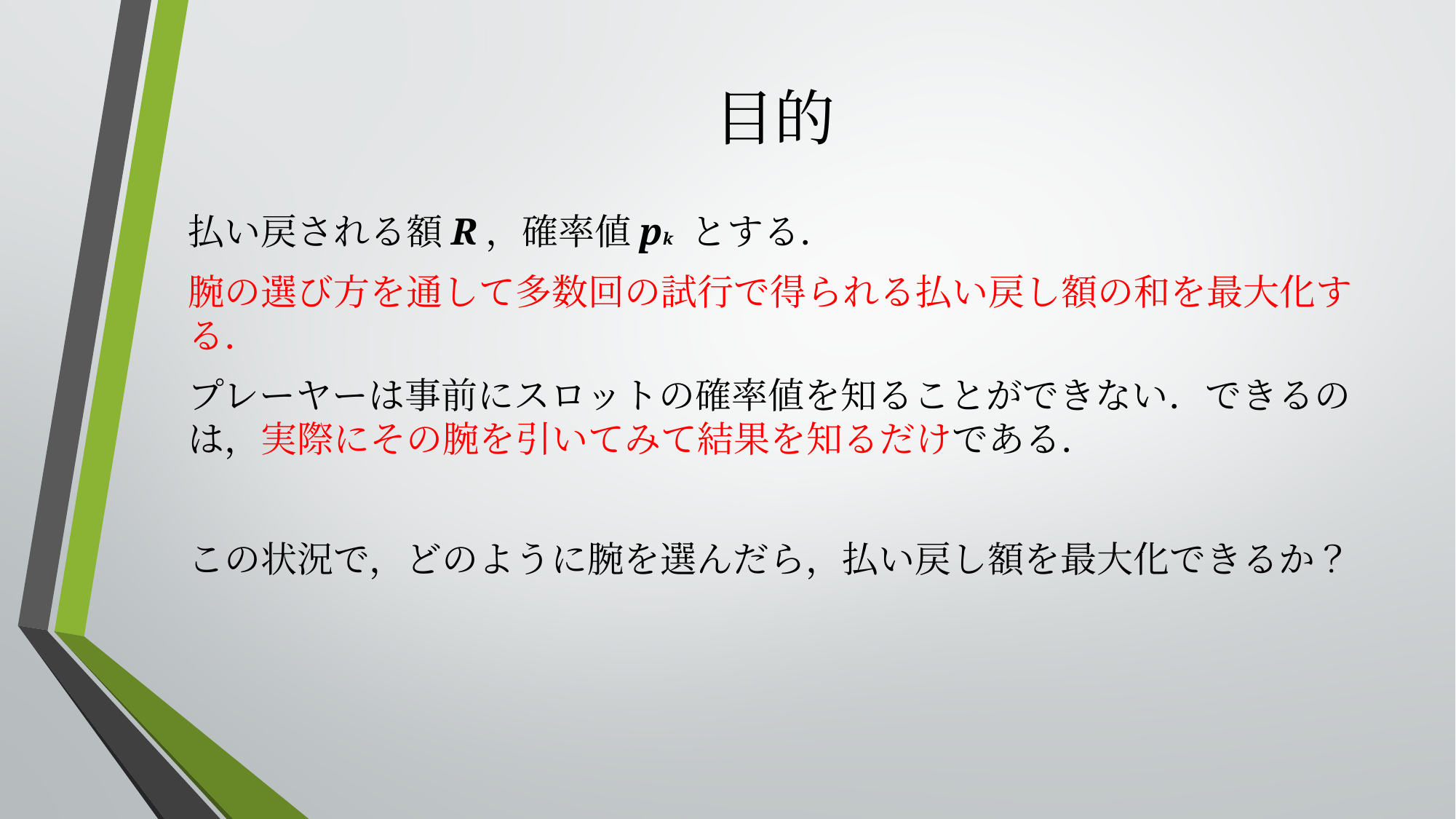

# 目的
払い戻される額R，確率値pk とする．
腕の選び方を通して多数回の試行で得られる払い戻し額の和を最大化する．
プレーヤーは事前にスロットの確率値を知ることができない．できるのは，実際にその腕を引いてみて結果を知るだけである．

この状況で，どのように腕を選んだら，払い戻し額を最大化できるか？